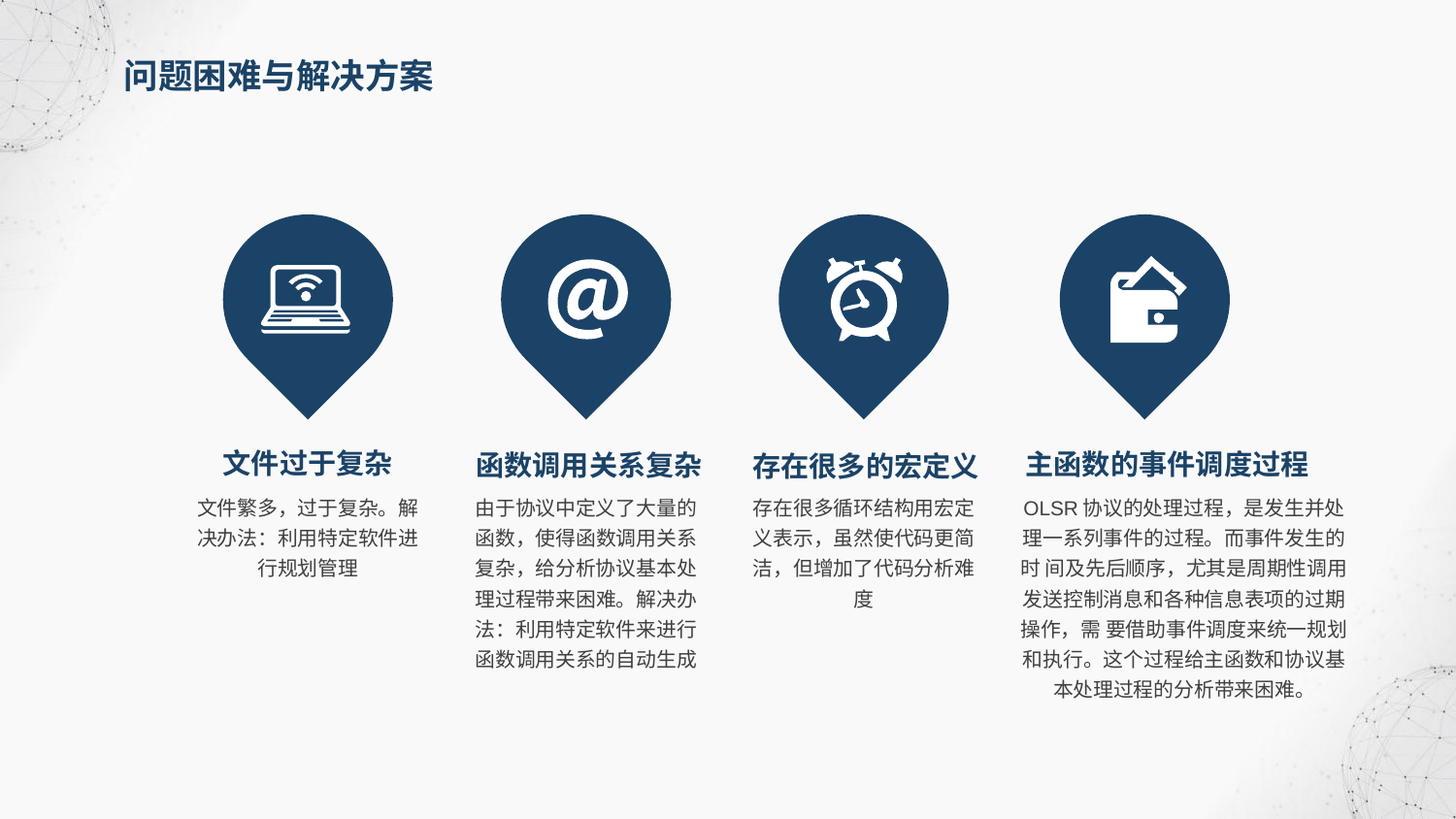

问题困难与解决方案

文件过于复杂
主函数的事件调度过程
函数调用关系复杂
存在很多的宏定义
文件繁多，过于复杂。解决办法：利用特定软件进行规划管理
由于协议中定义了大量的函数，使得函数调用关系复杂，给分析协议基本处理过程带来困难。解决办法：利用特定软件来进行函数调用关系的自动生成
存在很多循环结构用宏定义表示，虽然使代码更简洁，但增加了代码分析难度
OLSR协议的处理过程，是发生并处理一系列事件的过程。而事件发生的时 间及先后顺序，尤其是周期性调用发送控制消息和各种信息表项的过期操作，需 要借助事件调度来统一规划和执行。这个过程给主函数和协议基本处理过程的分析带来困难。